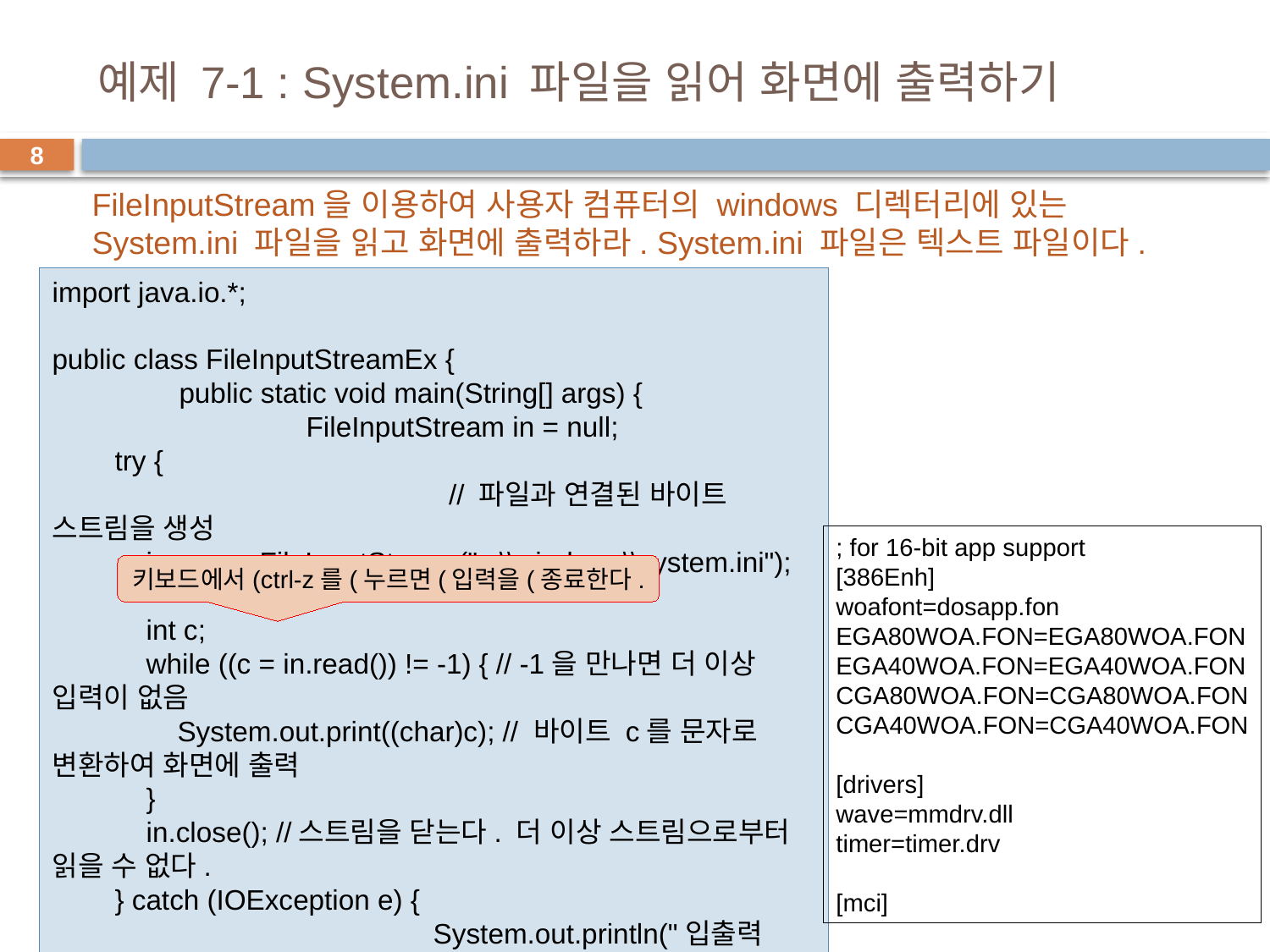

# 예제 7-1 : System.ini 파일을 읽어 화면에 출력하기
8
FileInputStream을 이용하여 사용자 컴퓨터의 windows 디렉터리에 있는 System.ini 파일을 읽고 화면에 출력하라. System.ini 파일은 텍스트 파일이다.
import java.io.*;

public class FileInputStreamEx {
	public static void main(String[] args) {
		FileInputStream in = null;
        try {
			  // 파일과 연결된 바이트 스트림을 생성
            in = new FileInputStream("c:\\windows\\system.ini");

            int c;
            while ((c = in.read()) != -1) { // -1을 만나면 더 이상 입력이 없음
                System.out.print((char)c); // 바이트 c를 문자로 변환하여 화면에 출력
            }
            in.close(); //스트림을 닫는다. 더 이상 스트림으로부터 읽을 수 없다.
        } catch (IOException e) {
			System.out.println("입출력 오류");
        }
	}
}
; for 16-bit app support
[386Enh]
woafont=dosapp.fon
EGA80WOA.FON=EGA80WOA.FON
EGA40WOA.FON=EGA40WOA.FON
CGA80WOA.FON=CGA80WOA.FON
CGA40WOA.FON=CGA40WOA.FON

[drivers]
wave=mmdrv.dll
timer=timer.drv

[mci]
키보드에서(ctrl-z를(누르면(입력을(종료한다.